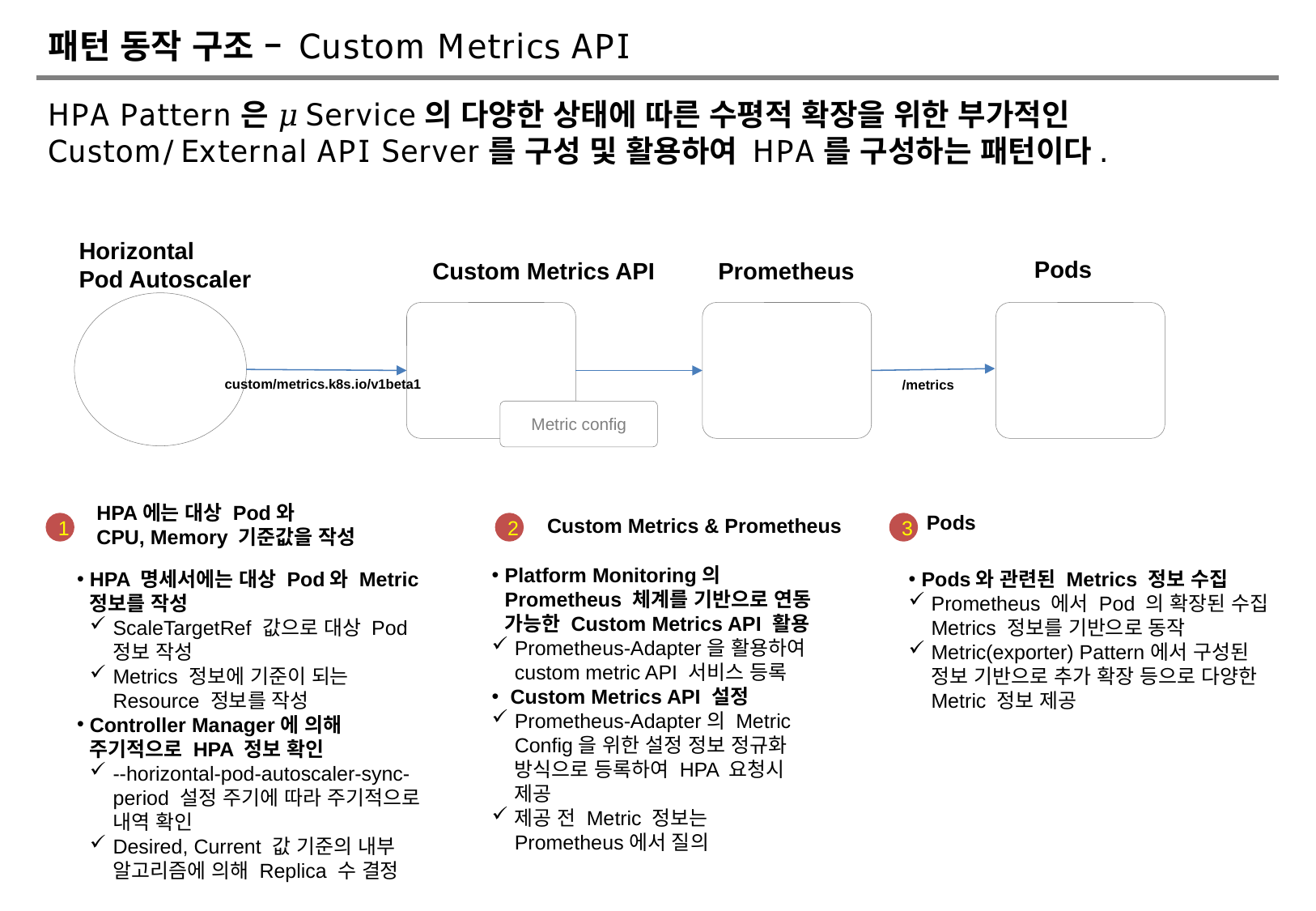

# 패턴 동작 구조 – Custom Metrics API
HPA Pattern은 𝜇Service의 다양한 상태에 따른 수평적 확장을 위한 부가적인 Custom/External API Server를 구성 및 활용하여 HPA를 구성하는 패턴이다.
Horizontal
Pod Autoscaler
Pods
Custom Metrics API
Prometheus

custom/metrics.k8s.io/v1beta1
/metrics
Metric config
HPA에는 대상 Pod와
CPU, Memory 기준값을 작성
Pods
Custom Metrics & Prometheus
1
2
3
Platform Monitoring의 Prometheus 체계를 기반으로 연동 가능한 Custom Metrics API 활용
Prometheus-Adapter을 활용하여 custom metric API 서비스 등록
 Custom Metrics API 설정
Prometheus-Adapter의 Metric Config을 위한 설정 정보 정규화 방식으로 등록하여 HPA 요청시 제공
제공 전 Metric 정보는 Prometheus에서 질의
HPA 명세서에는 대상 Pod와 Metric 정보를 작성
ScaleTargetRef 값으로 대상 Pod 정보 작성
Metrics 정보에 기준이 되는 Resource 정보를 작성
Controller Manager에 의해 주기적으로 HPA 정보 확인
--horizontal-pod-autoscaler-sync-period 설정 주기에 따라 주기적으로 내역 확인
Desired, Current 값 기준의 내부 알고리즘에 의해 Replica 수 결정
Pods와 관련된 Metrics 정보 수집
Prometheus 에서 Pod 의 확장된 수집 Metrics 정보를 기반으로 동작
Metric(exporter) Pattern에서 구성된 정보 기반으로 추가 확장 등으로 다양한 Metric 정보 제공